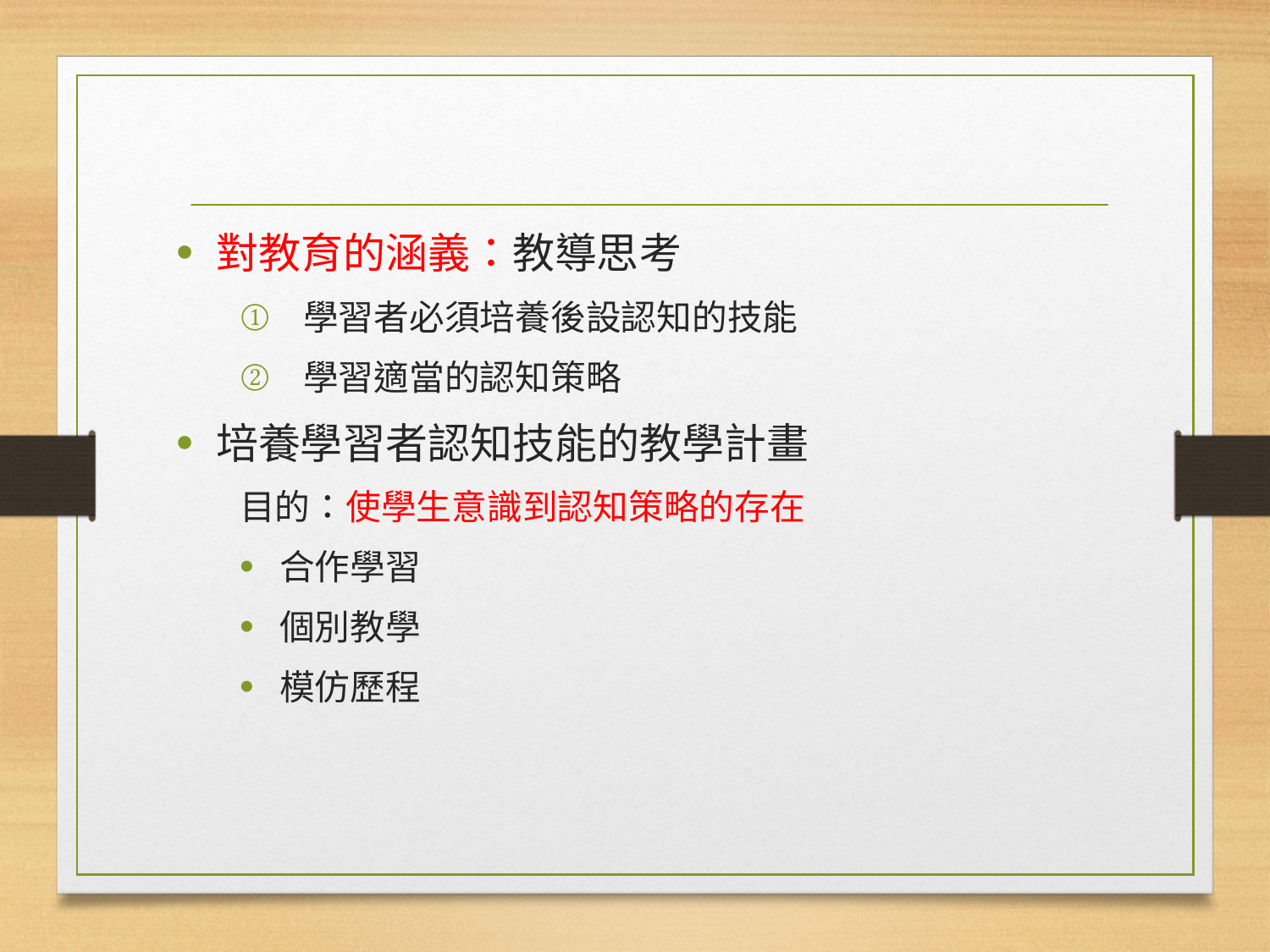

#
對教育的涵義：教導思考
學習者必須培養後設認知的技能
學習適當的認知策略
培養學習者認知技能的教學計畫
目的：使學生意識到認知策略的存在
合作學習
個別教學
模仿歷程